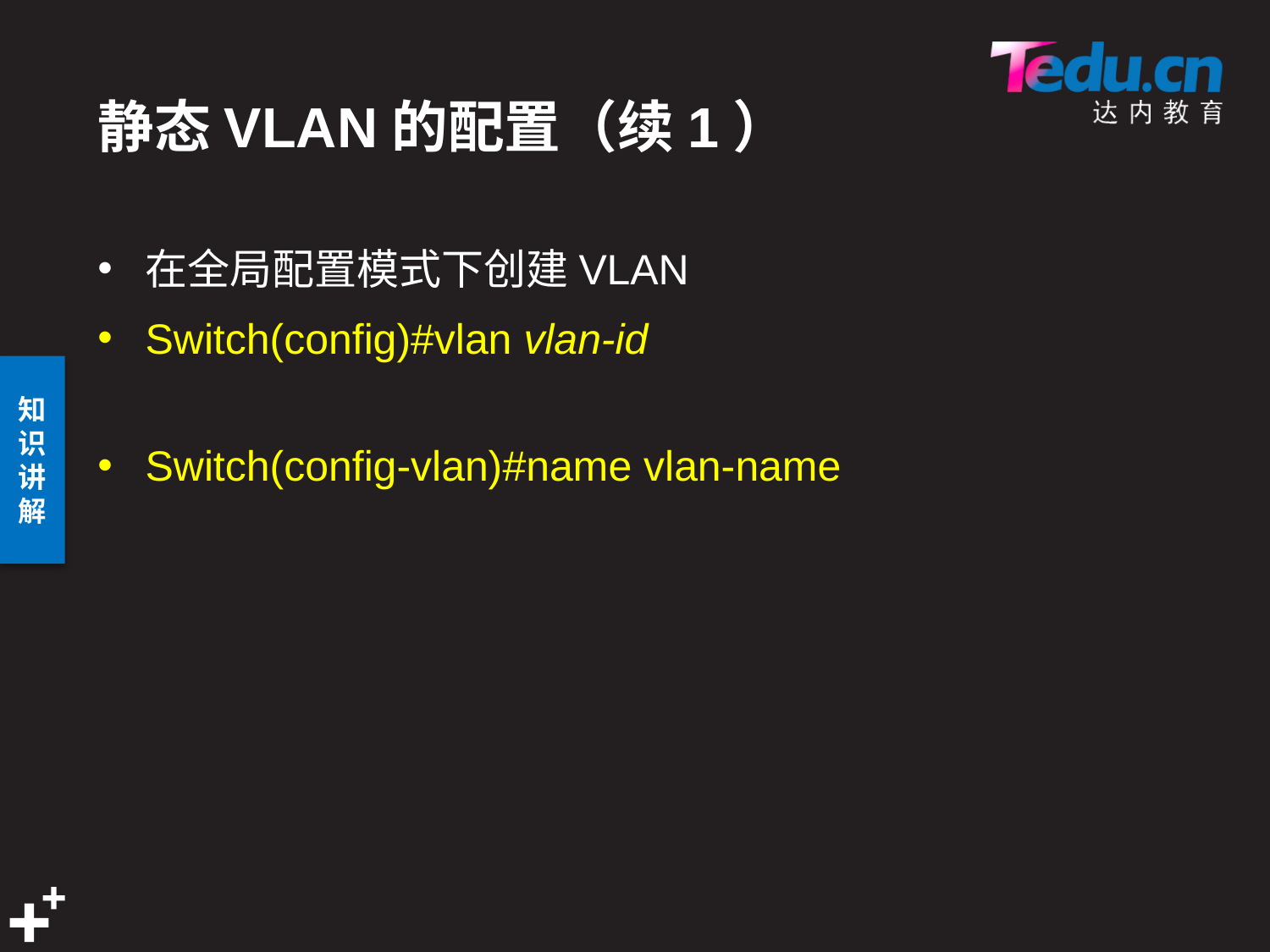

# 静态VLAN的配置（续1）
在全局配置模式下创建VLAN
Switch(config)#vlan vlan-id

Switch(config-vlan)#name vlan-name